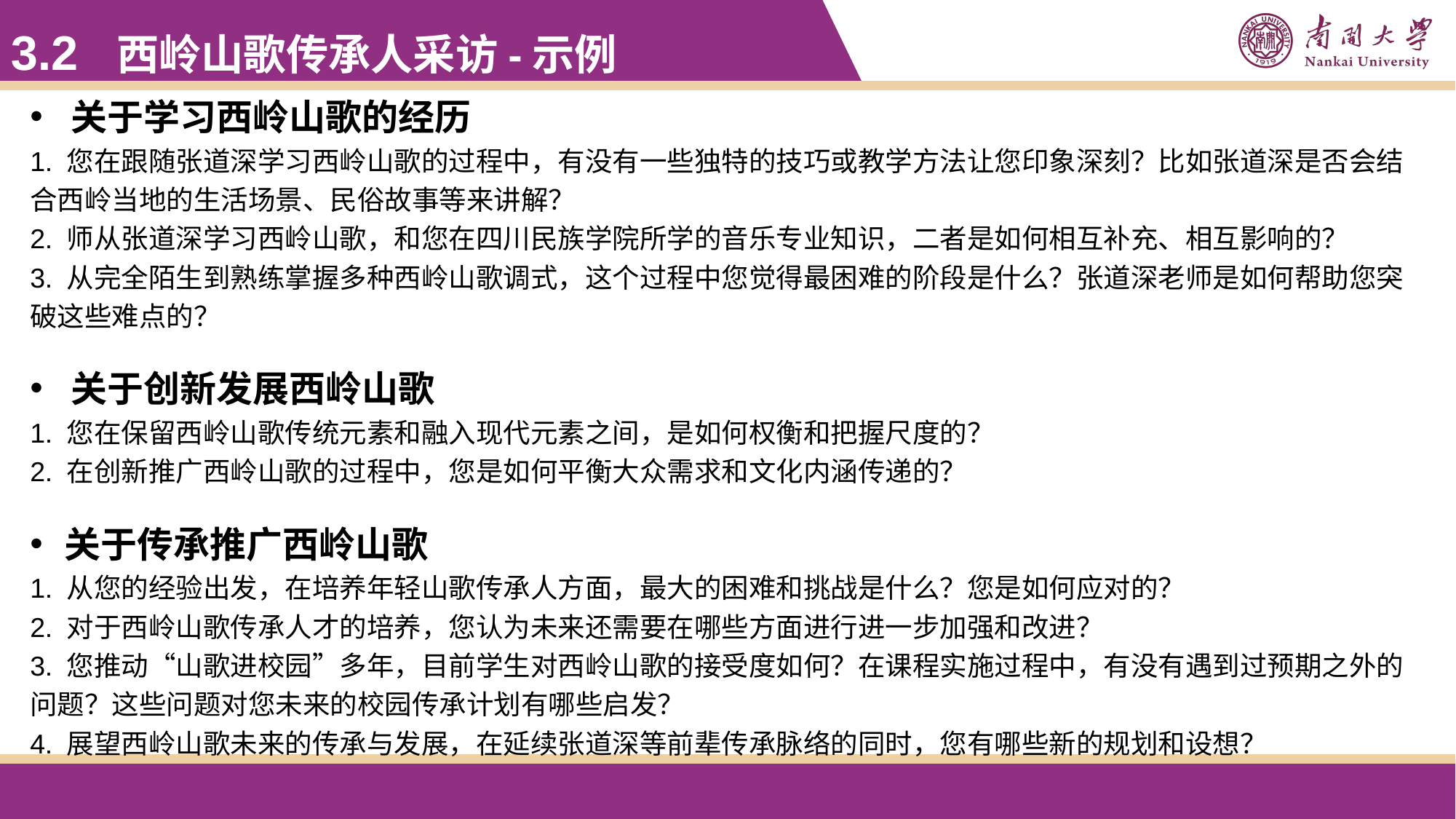

3.2  西岭山歌传承人采访-示例
关于学习西岭山歌的经历
1. 您在跟随张道深学习西岭山歌的过程中，有没有一些独特的技巧或教学方法让您印象深刻？比如张道深是否会结合西岭当地的生活场景、民俗故事等来讲解？
2. 师从张道深学习西岭山歌，和您在四川民族学院所学的音乐专业知识，二者是如何相互补充、相互影响的？
3. 从完全陌生到熟练掌握多种西岭山歌调式，这个过程中您觉得最困难的阶段是什么？张道深老师是如何帮助您突破这些难点的？

关于创新发展西岭山歌
1. 您在保留西岭山歌传统元素和融入现代元素之间，是如何权衡和把握尺度的？
2. 在创新推广西岭山歌的过程中，您是如何平衡大众需求和文化内涵传递的？

关于传承推广西岭山歌
1. 从您的经验出发，在培养年轻山歌传承人方面，最大的困难和挑战是什么？您是如何应对的？
2. 对于西岭山歌传承人才的培养，您认为未来还需要在哪些方面进行进一步加强和改进？
3. 您推动“山歌进校园”多年，目前学生对西岭山歌的接受度如何？在课程实施过程中，有没有遇到过预期之外的问题？这些问题对您未来的校园传承计划有哪些启发？
4. 展望西岭山歌未来的传承与发展，在延续张道深等前辈传承脉络的同时，您有哪些新的规划和设想？